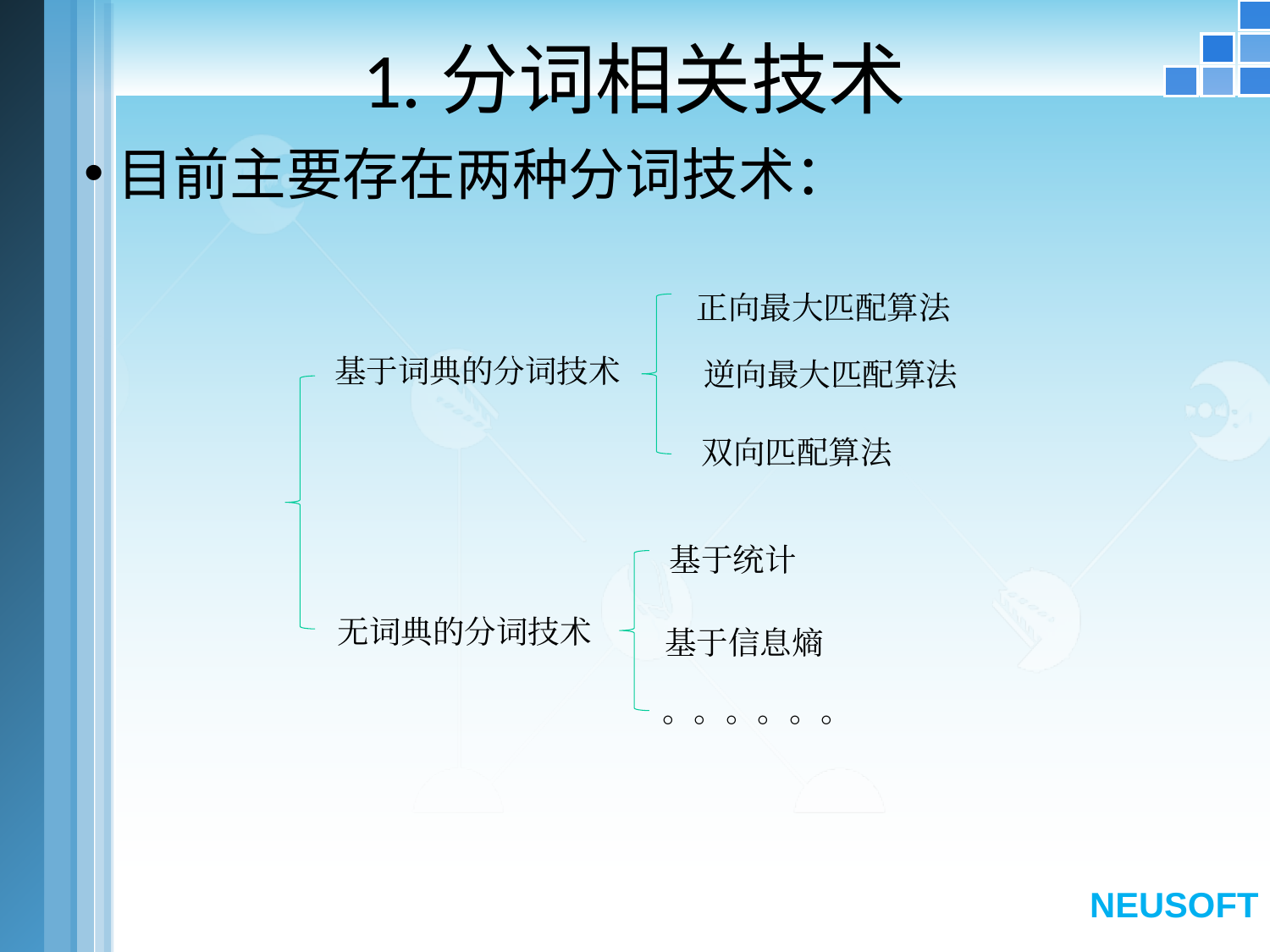

# 1.分词相关技术
目前主要存在两种分词技术：
正向最大匹配算法

基于词典的分词技术
逆向最大匹配算法

双向匹配算法
基于统计

无词典的分词技术
基于信息熵
。。。。。。